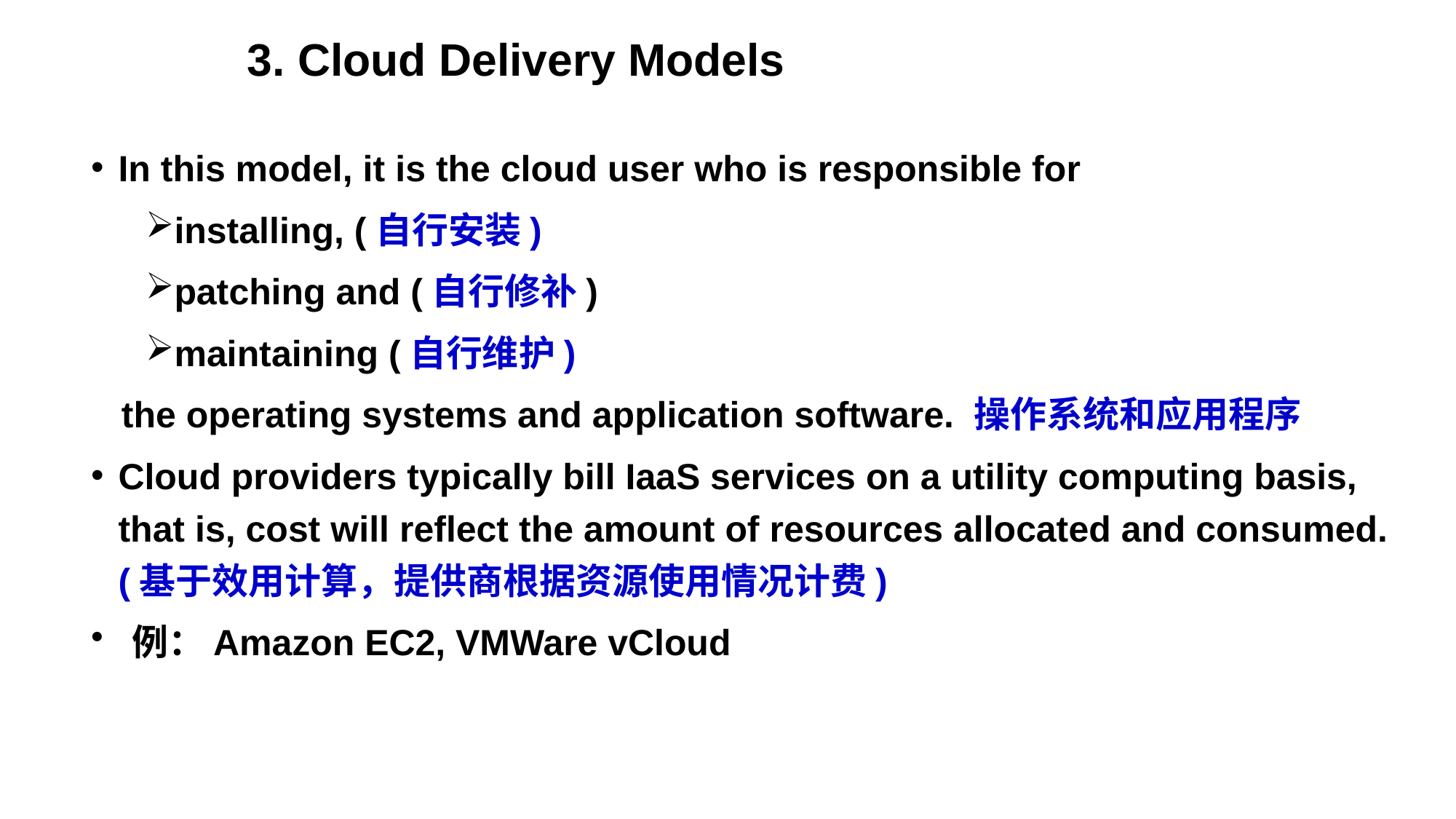

# 3. Cloud Delivery Models
In this model, it is the cloud user who is responsible for
installing, (自行安装)
patching and (自行修补)
maintaining (自行维护)
   the operating systems and application software. 操作系统和应用程序
Cloud providers typically bill IaaS services on a utility computing basis, that is, cost will reflect the amount of resources allocated and consumed. (基于效用计算，提供商根据资源使用情况计费)
例：Amazon EC2, VMWare vCloud